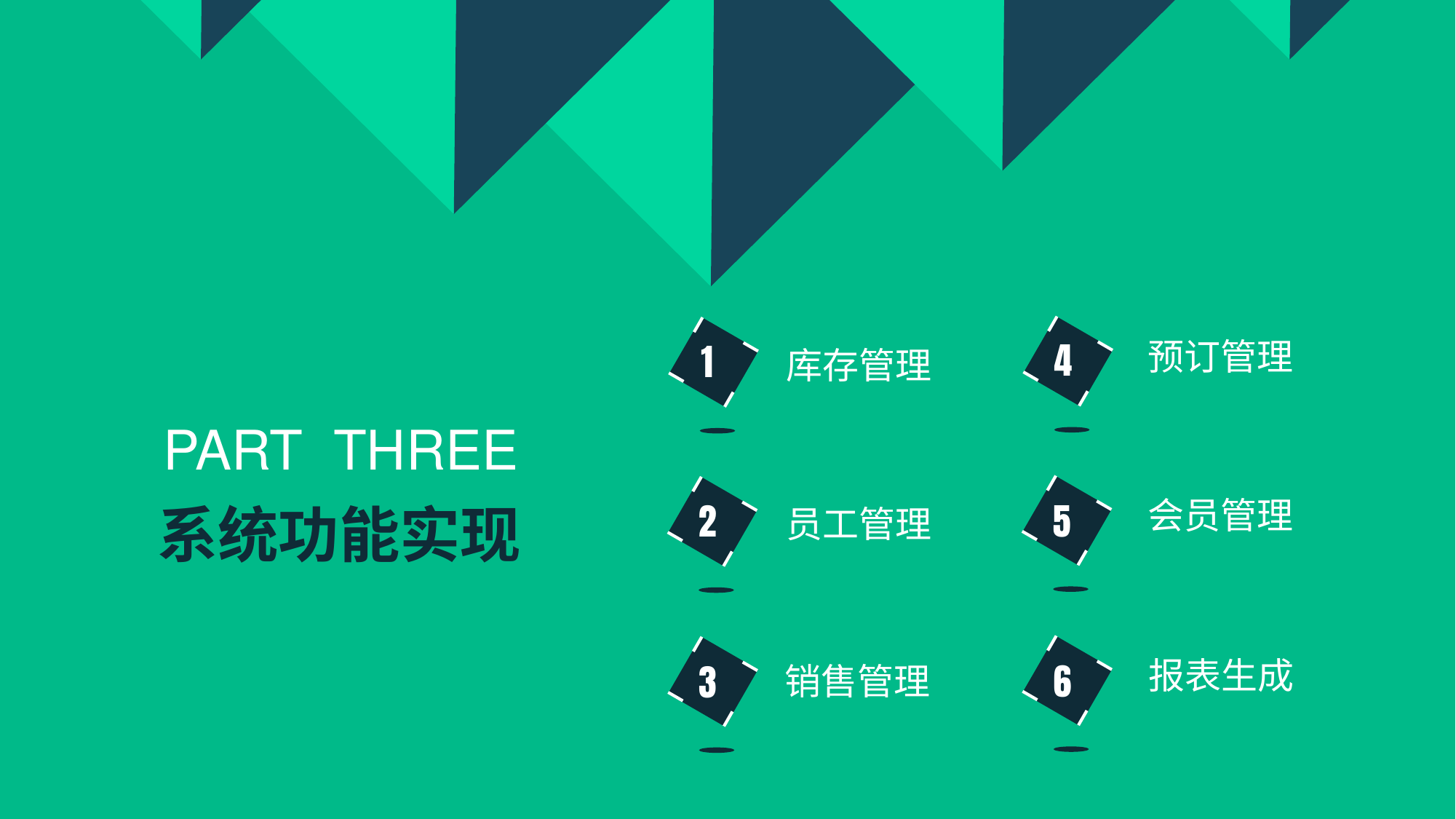

4

1
预订管理
库存管理
PART  THREE

5

2
会员管理
系统功能实现
员工管理

6

3
报表生成
销售管理